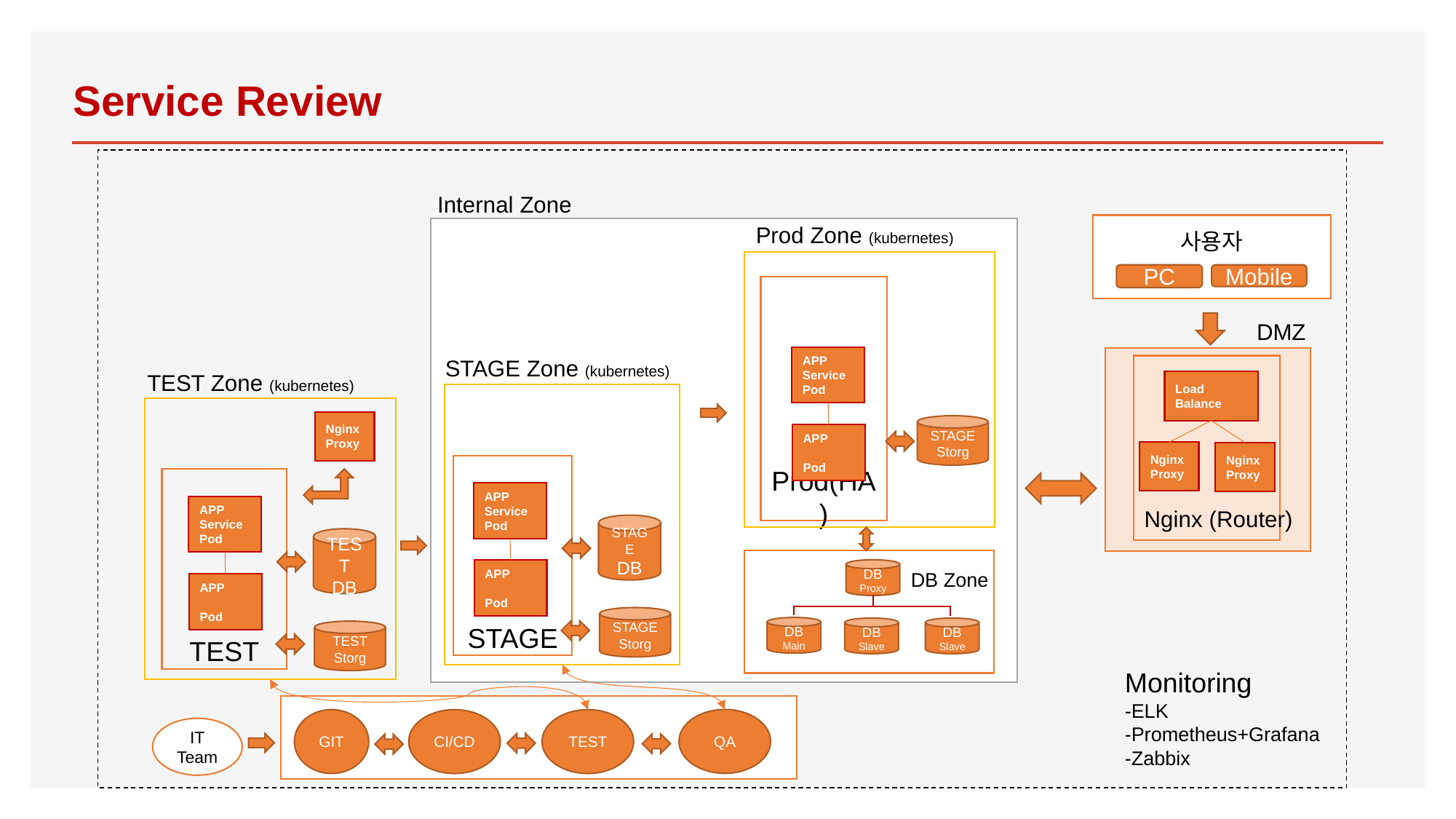

# Service Review

Internal Zone
사용자

PC
Mobile
DMZ

Load Balance
Nginx
Proxy
Nginx
Proxy

Nginx (Router)
Prod Zone (kubernetes)

Prod(HA)
APP
Service
Pod
APP

Pod
STAGE
Storg

STAGE Zone (kubernetes)
TEST Zone (kubernetes)

Nginx
Proxy

STAGE

TEST

APP
Service
Pod
APP

Pod
APP
Service
Pod
APP

Pod
STAGE
DB

TEST
DB

DB
Proxy
DB
Main
DB
Slave
DB
Slave

DB Zone
STAGE
Storg

TEST
Storg

Monitoring
-ELK
-Prometheus+Grafana
-Zabbix

QA
GIT
CI/CD
TEST
IT Team